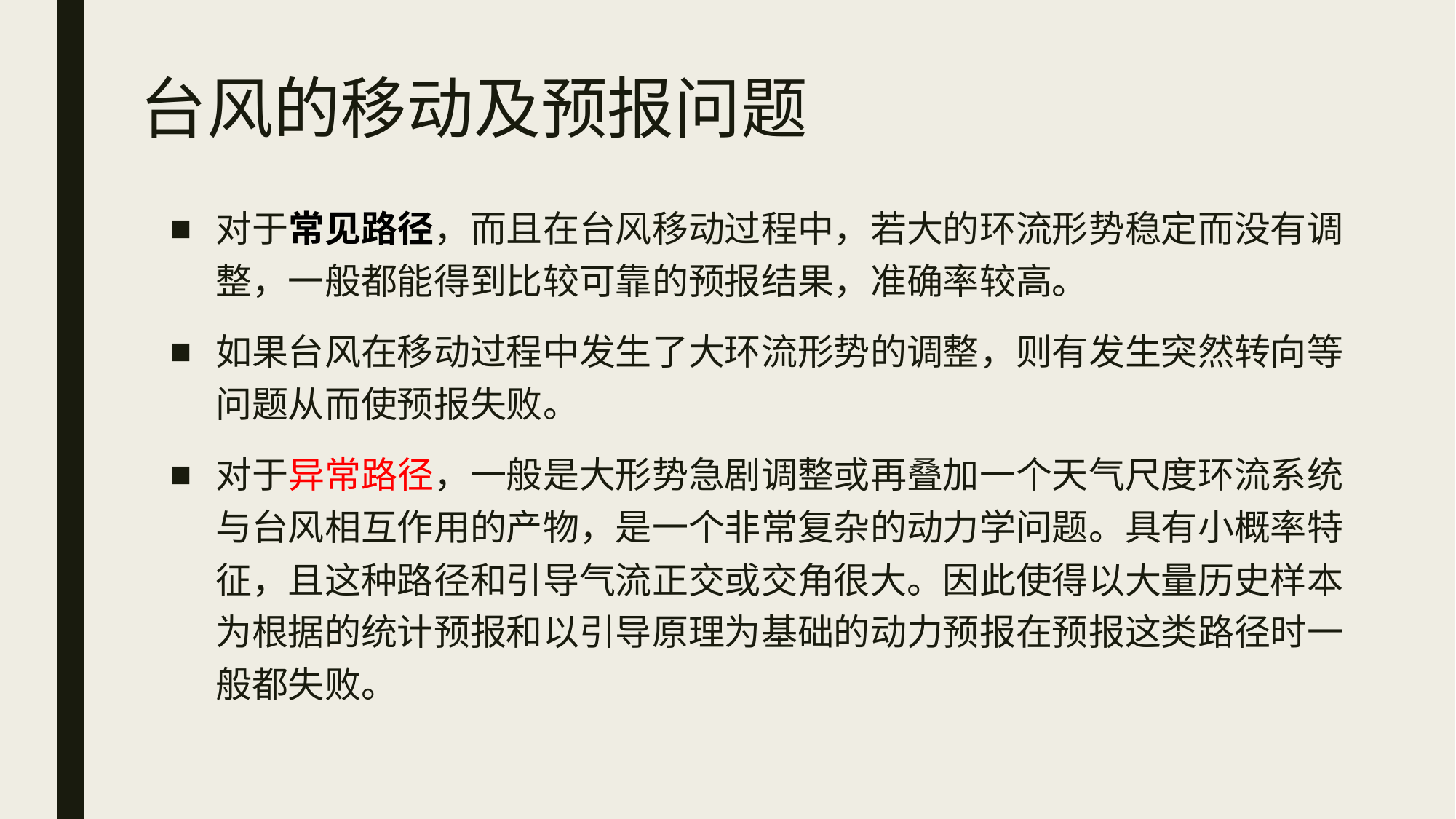

# 台风的移动及预报问题
对于常见路径，而且在台风移动过程中，若大的环流形势稳定而没有调整，一般都能得到比较可靠的预报结果，准确率较高。
如果台风在移动过程中发生了大环流形势的调整，则有发生突然转向等问题从而使预报失败。
对于异常路径，一般是大形势急剧调整或再叠加一个天气尺度环流系统与台风相互作用的产物，是一个非常复杂的动力学问题。具有小概率特征，且这种路径和引导气流正交或交角很大。因此使得以大量历史样本为根据的统计预报和以引导原理为基础的动力预报在预报这类路径时一般都失败。